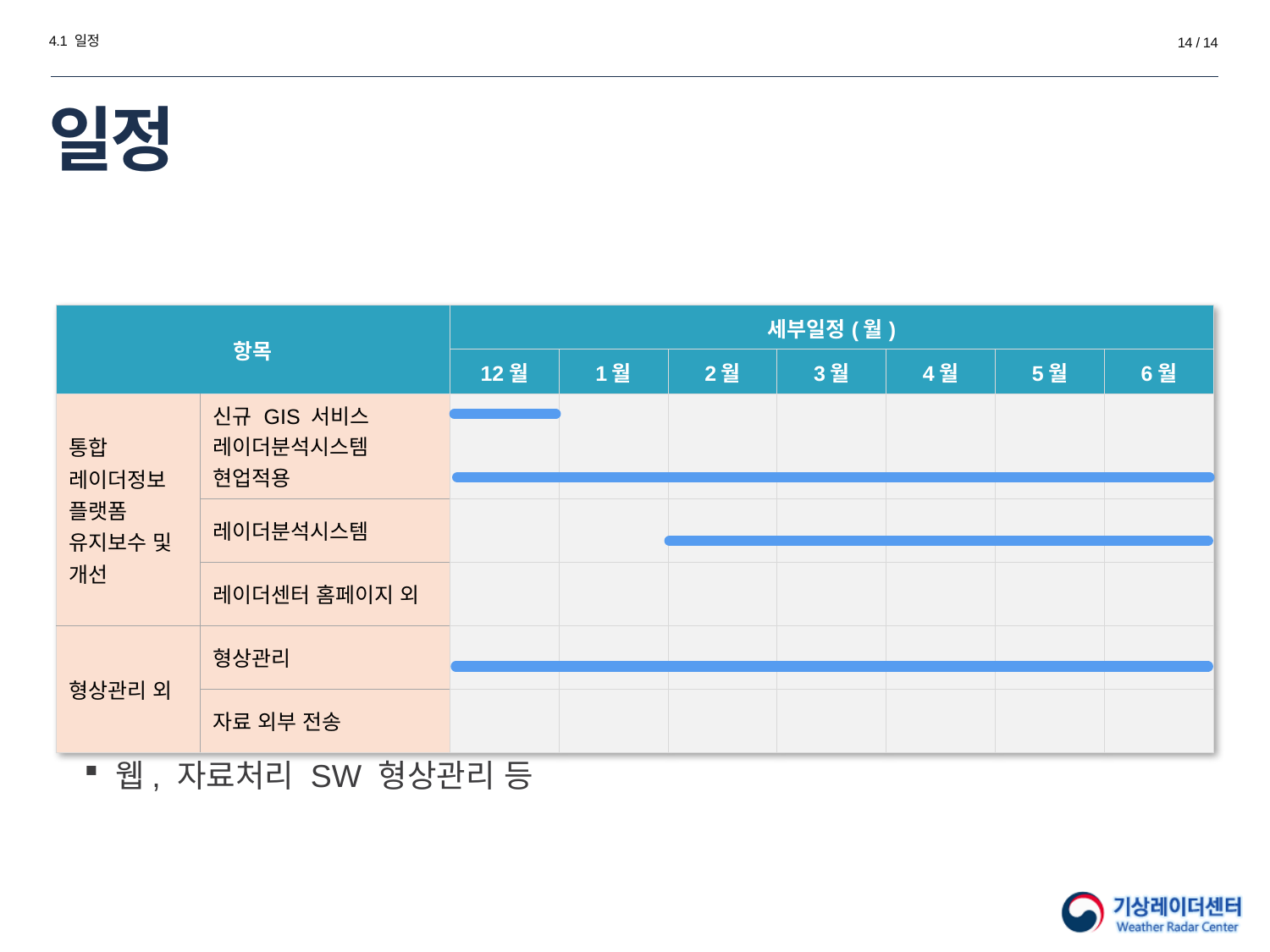

4.1 일정
14 / 14
# 일정
| 항목 |  | 세부일정(월) |  |  |  |  |  |  |
| --- | --- | --- | --- | --- | --- | --- | --- | --- |
|  |  | 12월 | 1월 | 2월 | 3월 | 4월 | 5월 | 6월 |
| 통합 레이더정보 플랫폼 유지보수 및 개선 | 신규 GIS 서비스 레이더분석시스템 현업적용 |  |  |  |  |  |  |  |
|  | 레이더분석시스템 |  |  |  |  |  |  |  |
|  | 레이더센터 홈페이지 외 |  |  |  |  |  |  |  |
| 형상관리 외 | 형상관리 |  |  |  |  |  |  |  |
|  | 자료 외부 전송 |  |  |  |  |  |  |  |
 웹, 자료처리 SW 형상관리 등